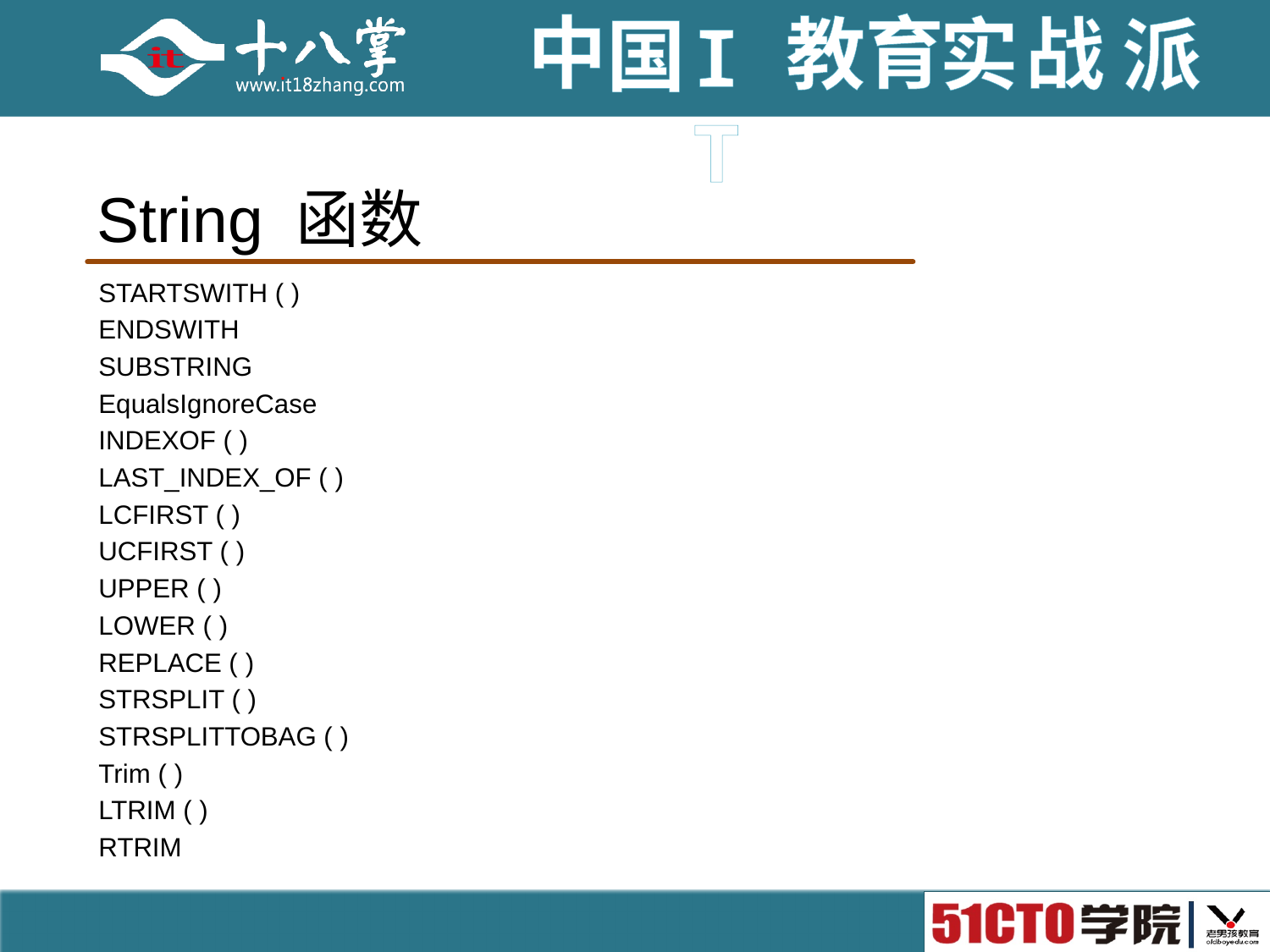

# String 函数
STARTSWITH ( )
ENDSWITH
SUBSTRING
EqualsIgnoreCase
INDEXOF ( )
LAST_INDEX_OF ( )
LCFIRST ( )
UCFIRST ( )
UPPER ( )
LOWER ( )
REPLACE ( )
STRSPLIT ( )
STRSPLITTOBAG ( )
Trim ( )
LTRIM ( )
RTRIM